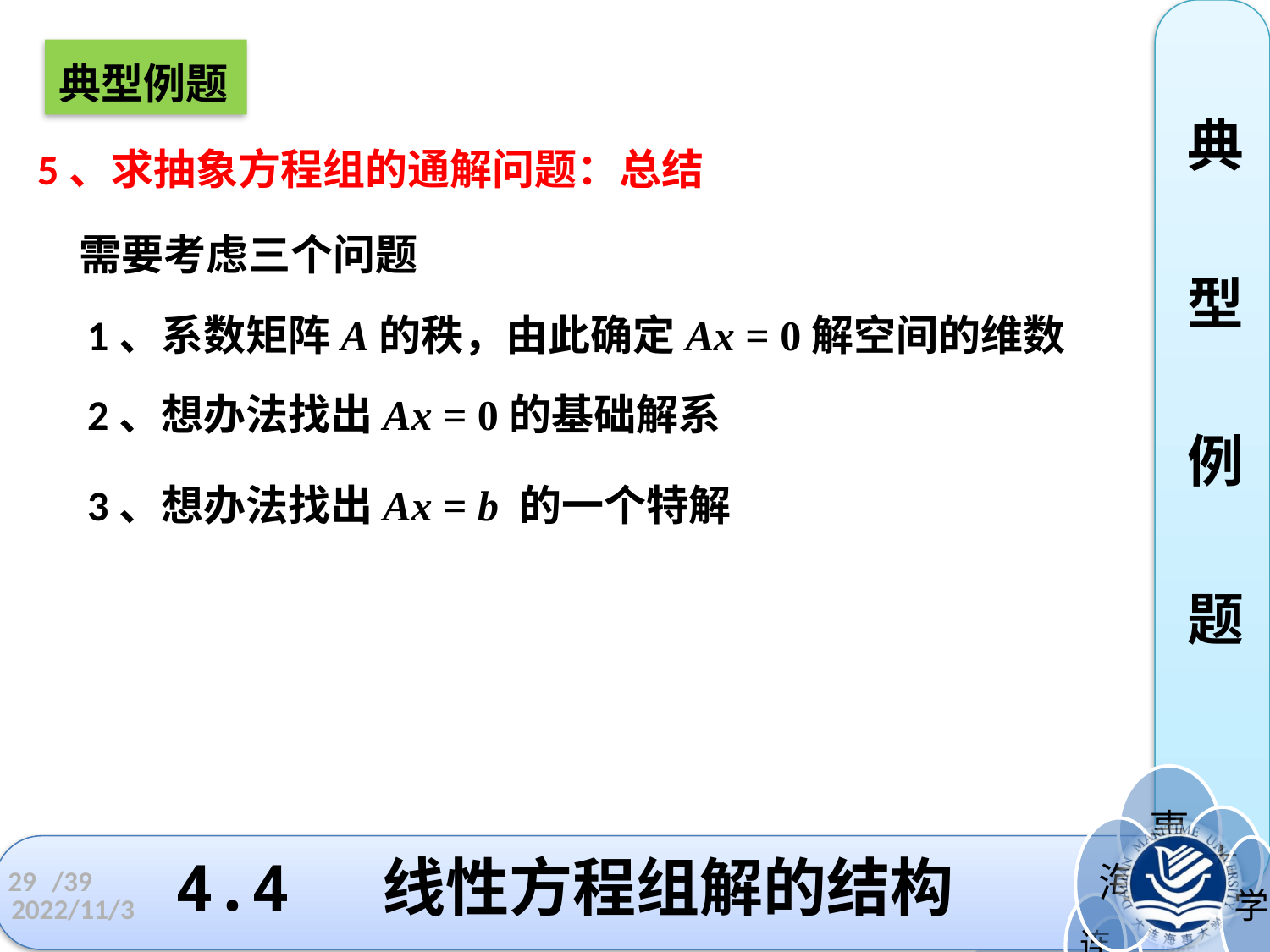

典

型

例

题

典型例题
5、求抽象方程组的通解问题：总结
需要考虑三个问题
1、系数矩阵A的秩，由此确定Ax = 0解空间的维数
2、想办法找出Ax = 0的基础解系
3、想办法找出Ax = b 的一个特解
# 4.4  线性方程组解的结构
29
/39
2022/11/3